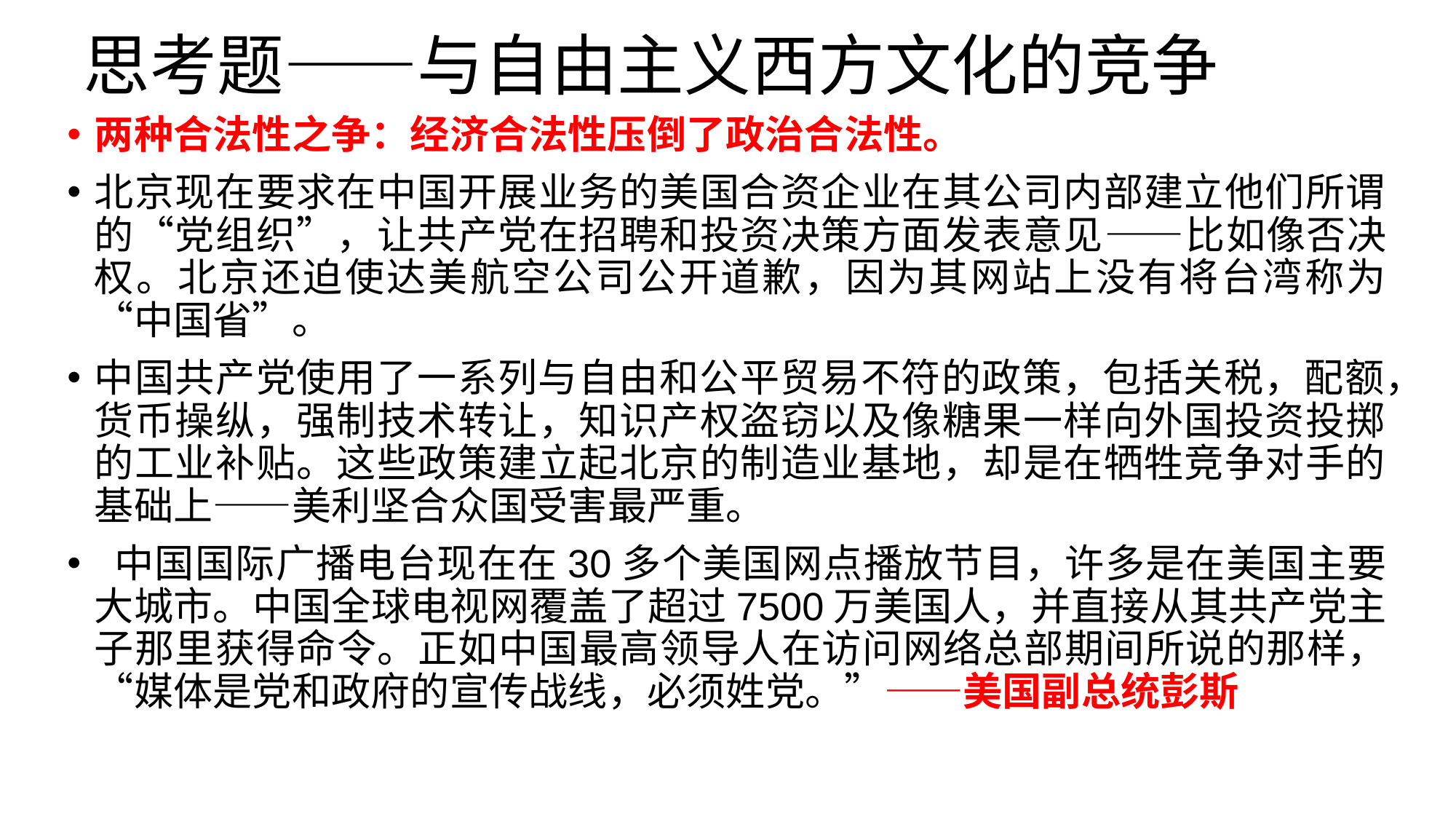

# 思考题——与自由主义西方文化的竞争
两种合法性之争：经济合法性压倒了政治合法性。
北京现在要求在中国开展业务的美国合资企业在其公司内部建立他们所谓的“党组织”，让共产党在招聘和投资决策方面发表意见——比如像否决权。北京还迫使达美航空公司公开道歉，因为其网站上没有将台湾称为“中国省”。
中国共产党使用了一系列与自由和公平贸易不符的政策，包括关税，配额，货币操纵，强制技术转让，知识产权盗窃以及像糖果一样向外国投资投掷的工业补贴。这些政策建立起北京的制造业基地，却是在牺牲竞争对手的基础上——美利坚合众国受害最严重。
 中国国际广播电台现在在30多个美国网点播放节目，许多是在美国主要大城市。中国全球电视网覆盖了超过7500万美国人，并直接从其共产党主子那里获得命令。正如中国最高领导人在访问网络总部期间所说的那样，“媒体是党和政府的宣传战线，必须姓党。”——美国副总统彭斯